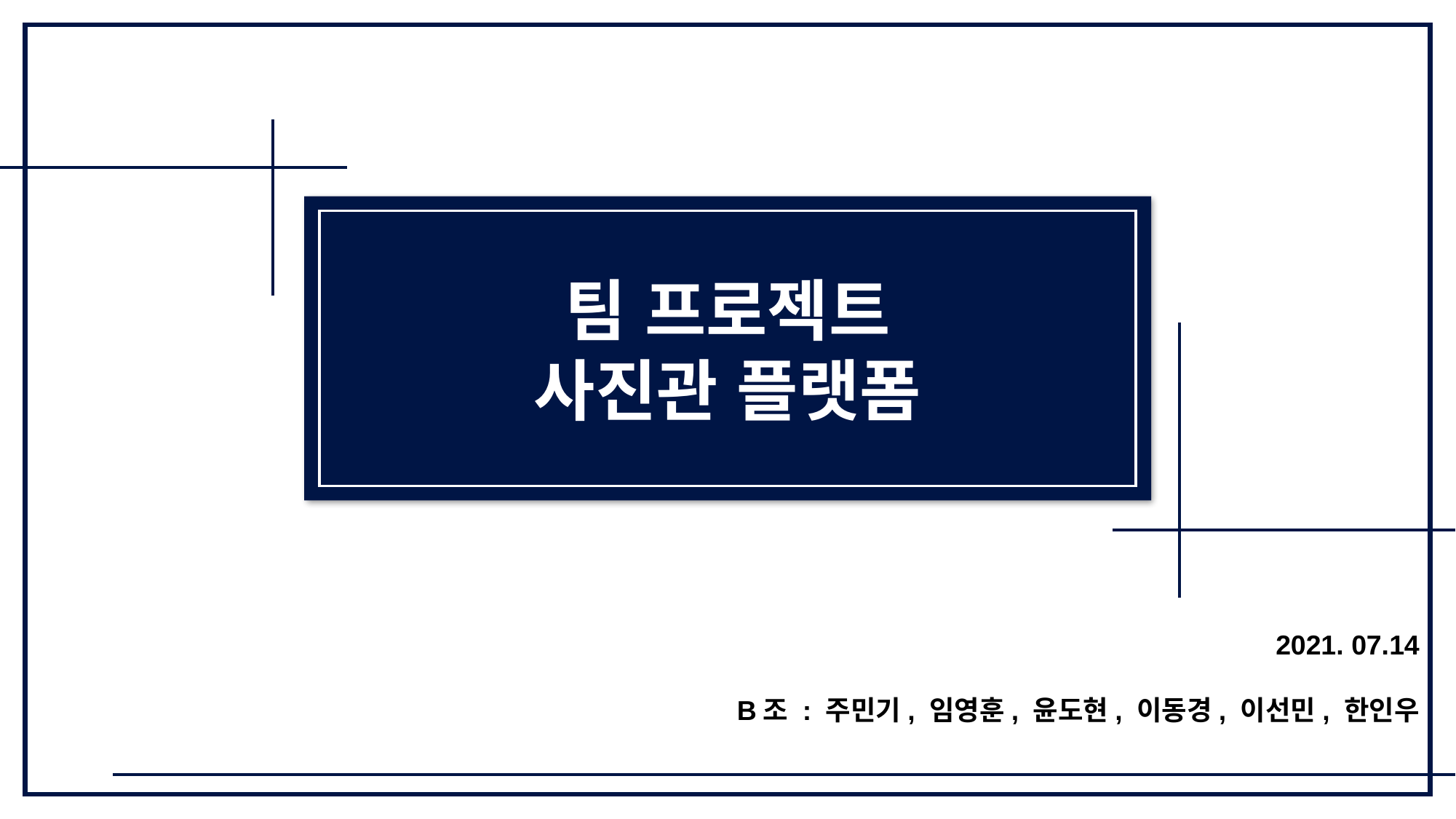

팀 프로젝트
사진관 플랫폼

2021. 07.14

B조 : 주민기, 임영훈, 윤도현, 이동경, 이선민, 한인우